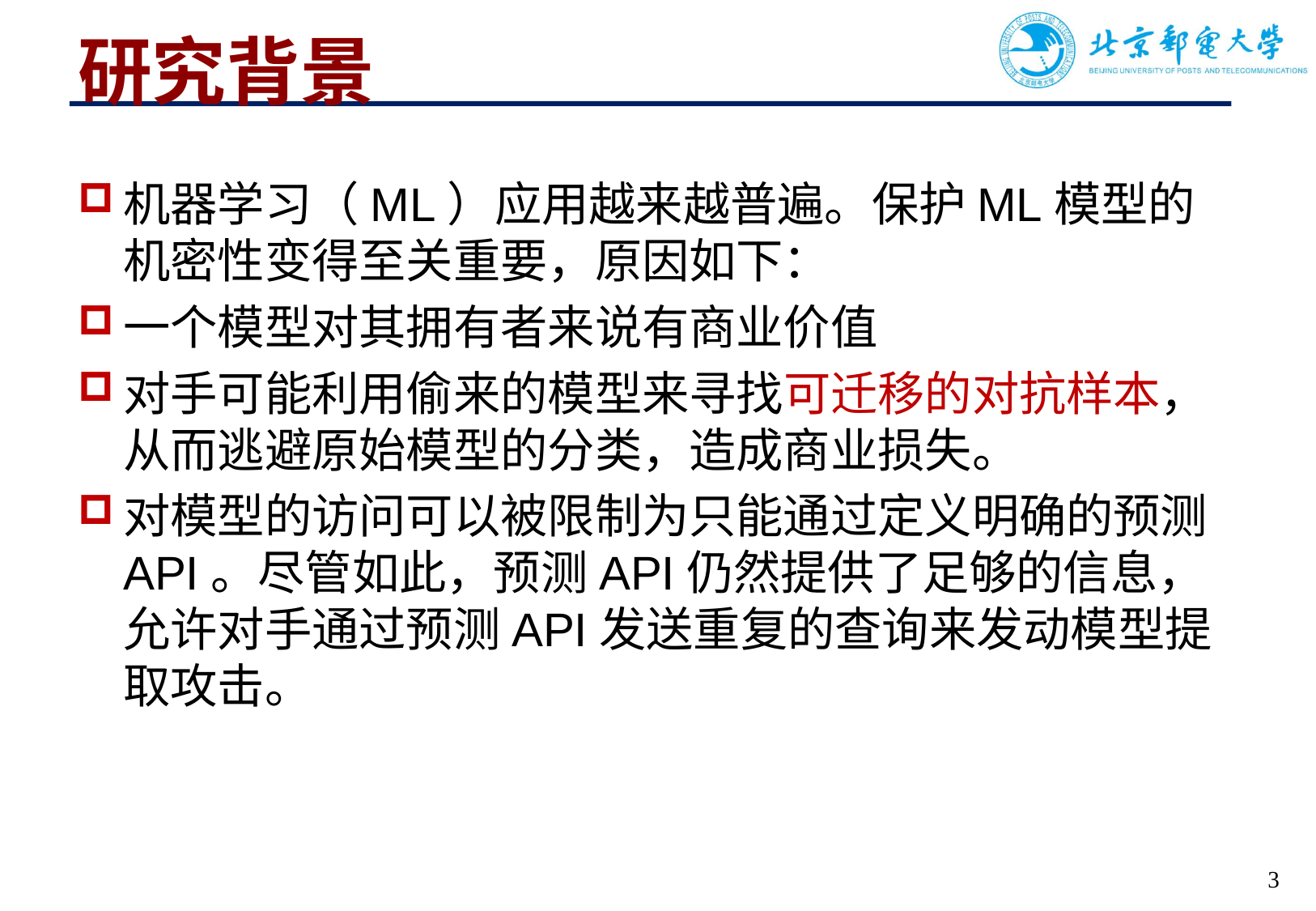

# 研究背景
机器学习（ML）应用越来越普遍。保护ML模型的机密性变得至关重要，原因如下：
一个模型对其拥有者来说有商业价值
对手可能利用偷来的模型来寻找可迁移的对抗样本，从而逃避原始模型的分类，造成商业损失。
对模型的访问可以被限制为只能通过定义明确的预测API。尽管如此，预测API仍然提供了足够的信息，允许对手通过预测API发送重复的查询来发动模型提取攻击。

3